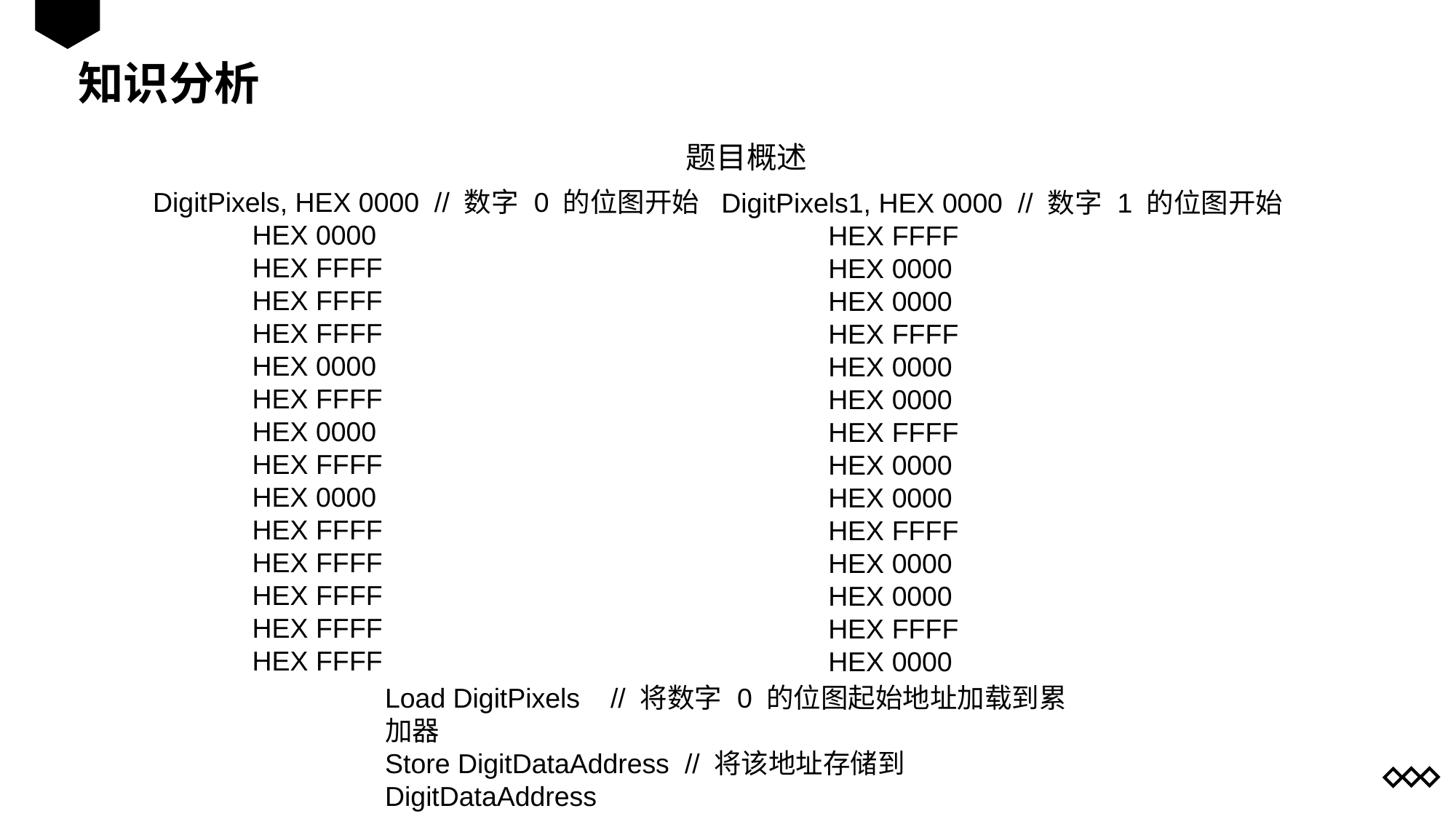

知识分析
题目概述

DigitPixels, HEX 0000  // 数字 0 的位图开始
             HEX 0000
             HEX FFFF
             HEX FFFF
             HEX FFFF
             HEX 0000
             HEX FFFF
             HEX 0000
             HEX FFFF
             HEX 0000
             HEX FFFF
             HEX FFFF
             HEX FFFF
             HEX FFFF
             HEX FFFF

DigitPixels1, HEX 0000  // 数字 1 的位图开始
              HEX FFFF
              HEX 0000
              HEX 0000
              HEX FFFF
              HEX 0000
              HEX 0000
              HEX FFFF
              HEX 0000
              HEX 0000
              HEX FFFF
              HEX 0000
              HEX 0000
              HEX FFFF
              HEX 0000
Load DigitPixels    // 将数字 0 的位图起始地址加载到累加器
Store DigitDataAddress  // 将该地址存储到 DigitDataAddress